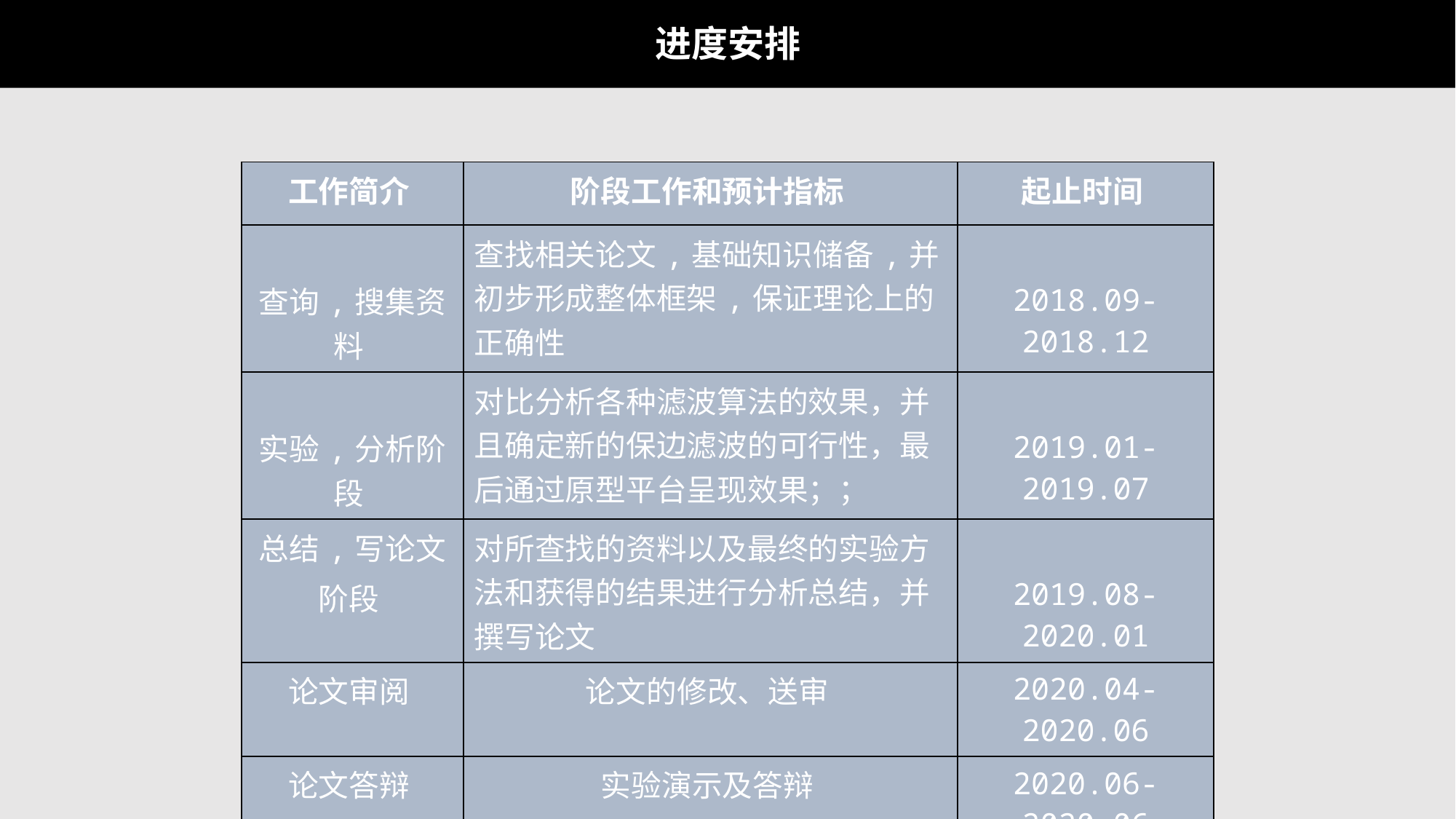

# 进度安排
| 工作简介 | 阶段工作和预计指标 | 起止时间 |
| --- | --- | --- |
| 查询,搜集资料 | 查找相关论文,基础知识储备,并初步形成整体框架,保证理论上的正确性 | 2018.09-2018.12 |
| 实验,分析阶段 | 对比分析各种滤波算法的效果，并且确定新的保边滤波的可行性，最后通过原型平台呈现效果；； | 2019.01-2019.07 |
| 总结,写论文 阶段 | 对所查找的资料以及最终的实验方法和获得的结果进行分析总结，并撰写论文 | 2019.08-2020.01 |
| 论文审阅 | 论文的修改、送审 | 2020.04-2020.06 |
| 论文答辩 | 实验演示及答辩 | 2020.06-2020.06 |